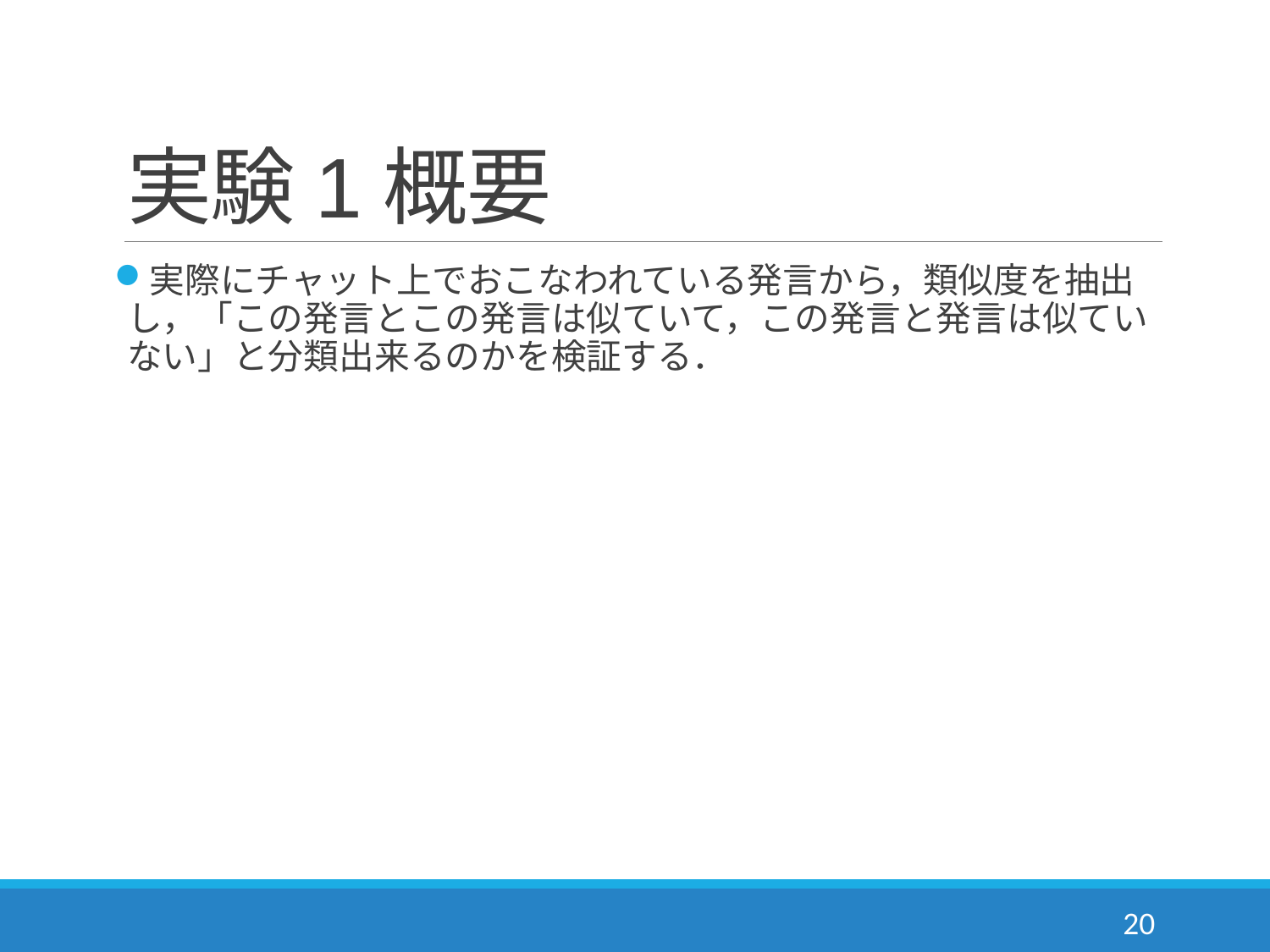

# 実験1概要
実際にチャット上でおこなわれている発言から，類似度を抽出し，「この発言とこの発言は似ていて，この発言と発言は似ていない」と分類出来るのかを検証する．
20